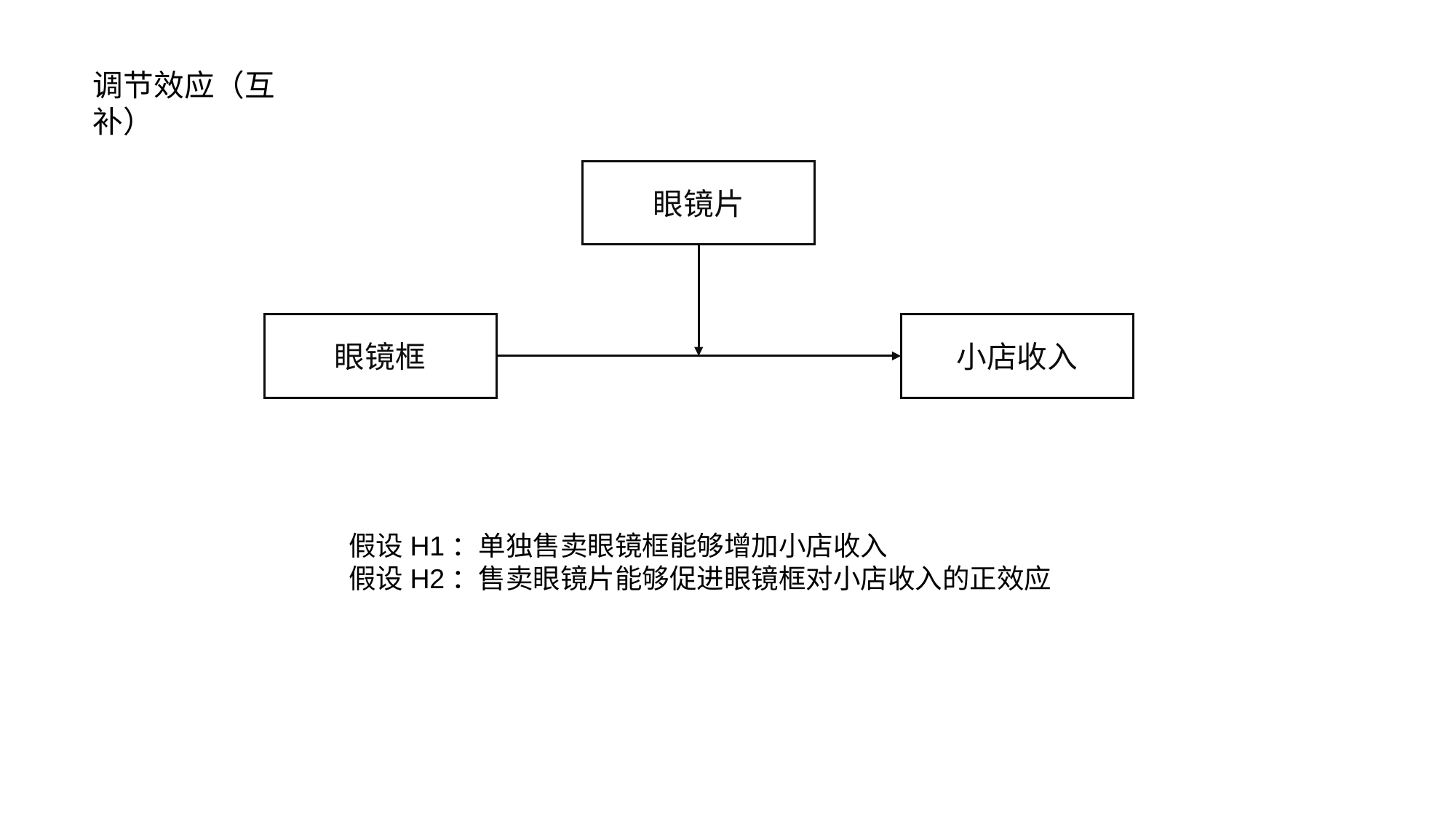

调节效应（互补）
眼镜片
眼镜框
小店收入
假设H1：单独售卖眼镜框能够增加小店收入
假设H2：售卖眼镜片能够促进眼镜框对小店收入的正效应